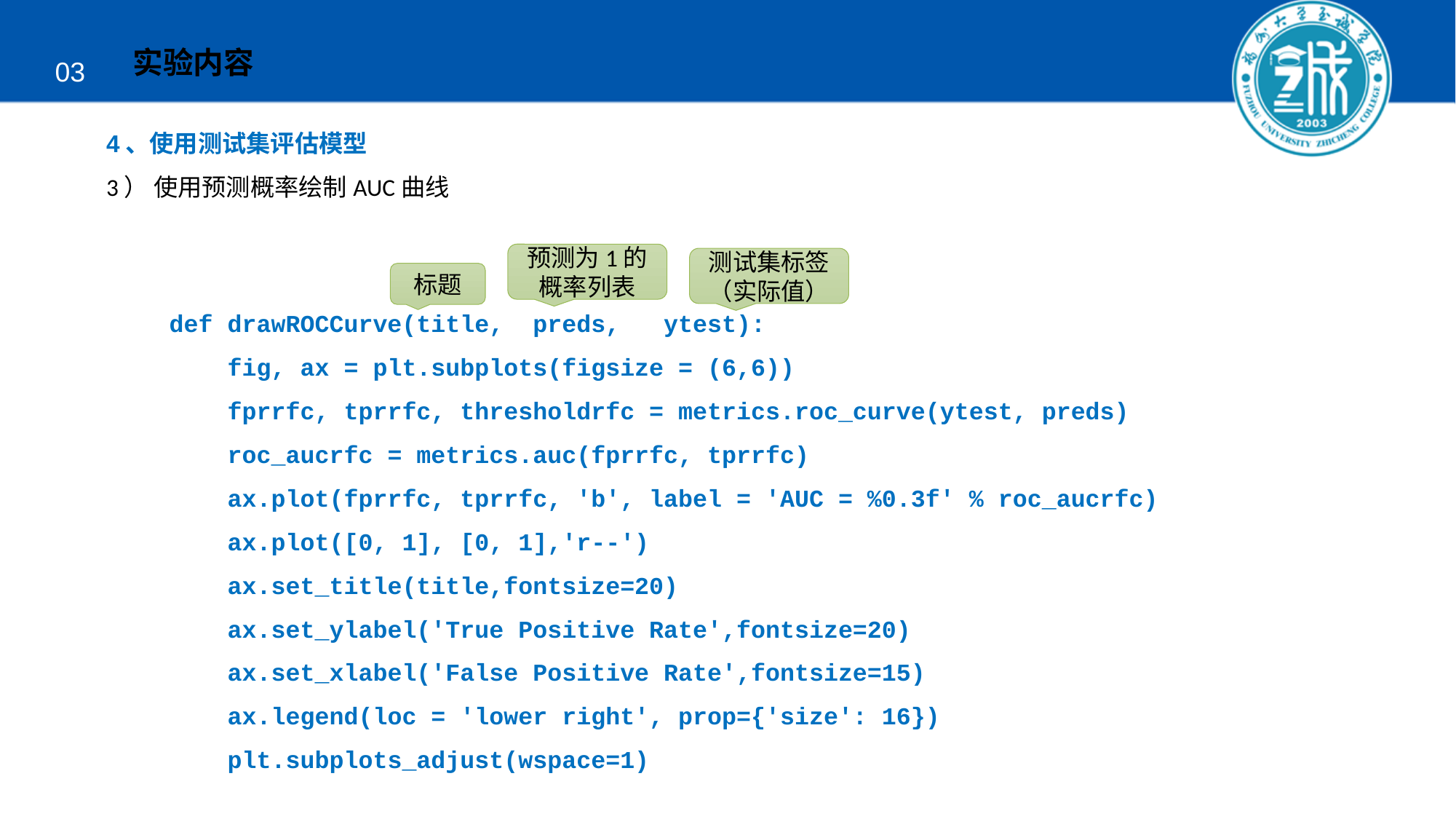

实验内容
03
4、使用测试集评估模型
3） 使用预测概率绘制AUC曲线
预测为1的概率列表
测试集标签（实际值）
标题
def drawROCCurve(title,  preds,   ytest):
    fig, ax = plt.subplots(figsize = (6,6))
    fprrfc, tprrfc, thresholdrfc = metrics.roc_curve(ytest, preds)
    roc_aucrfc = metrics.auc(fprrfc, tprrfc)
    ax.plot(fprrfc, tprrfc, 'b', label = 'AUC = %0.3f' % roc_aucrfc)
    ax.plot([0, 1], [0, 1],'r--')
    ax.set_title(title,fontsize=20)
    ax.set_ylabel('True Positive Rate',fontsize=20)
    ax.set_xlabel('False Positive Rate',fontsize=15)
    ax.legend(loc = 'lower right', prop={'size': 16})
    plt.subplots_adjust(wspace=1)